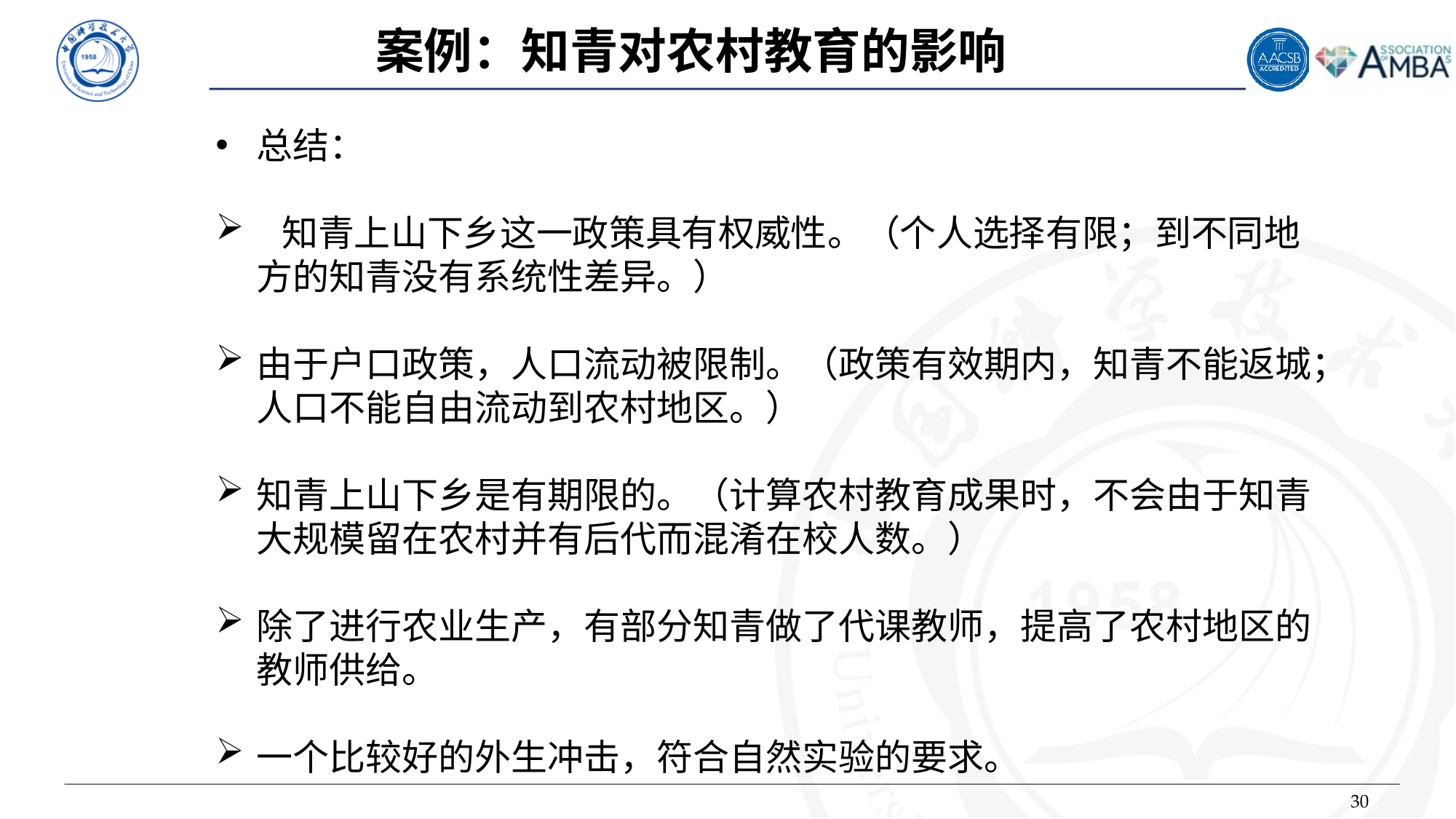

案例：知青对农村教育的影响
总结：

  知青上山下乡这一政策具有权威性。（个人选择有限；到不同地方的知青没有系统性差异。）

由于户口政策，人口流动被限制。（政策有效期内，知青不能返城；人口不能自由流动到农村地区。）

知青上山下乡是有期限的。（计算农村教育成果时，不会由于知青大规模留在农村并有后代而混淆在校人数。）

除了进行农业生产，有部分知青做了代课教师，提高了农村地区的教师供给。

一个比较好的外生冲击，符合自然实验的要求。